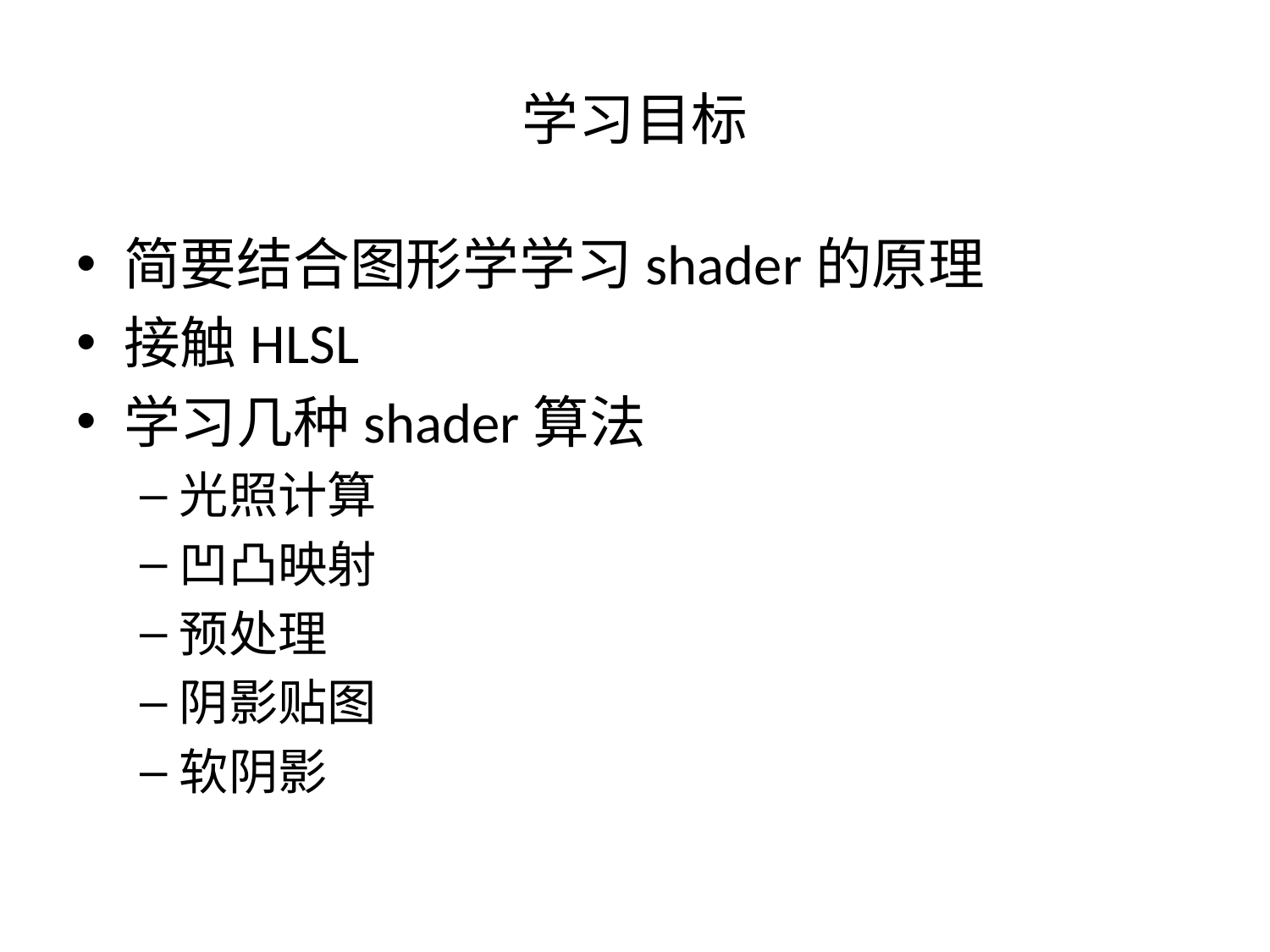

# 学习目标
简要结合图形学学习shader的原理
接触HLSL
学习几种shader算法
光照计算
凹凸映射
预处理
阴影贴图
软阴影